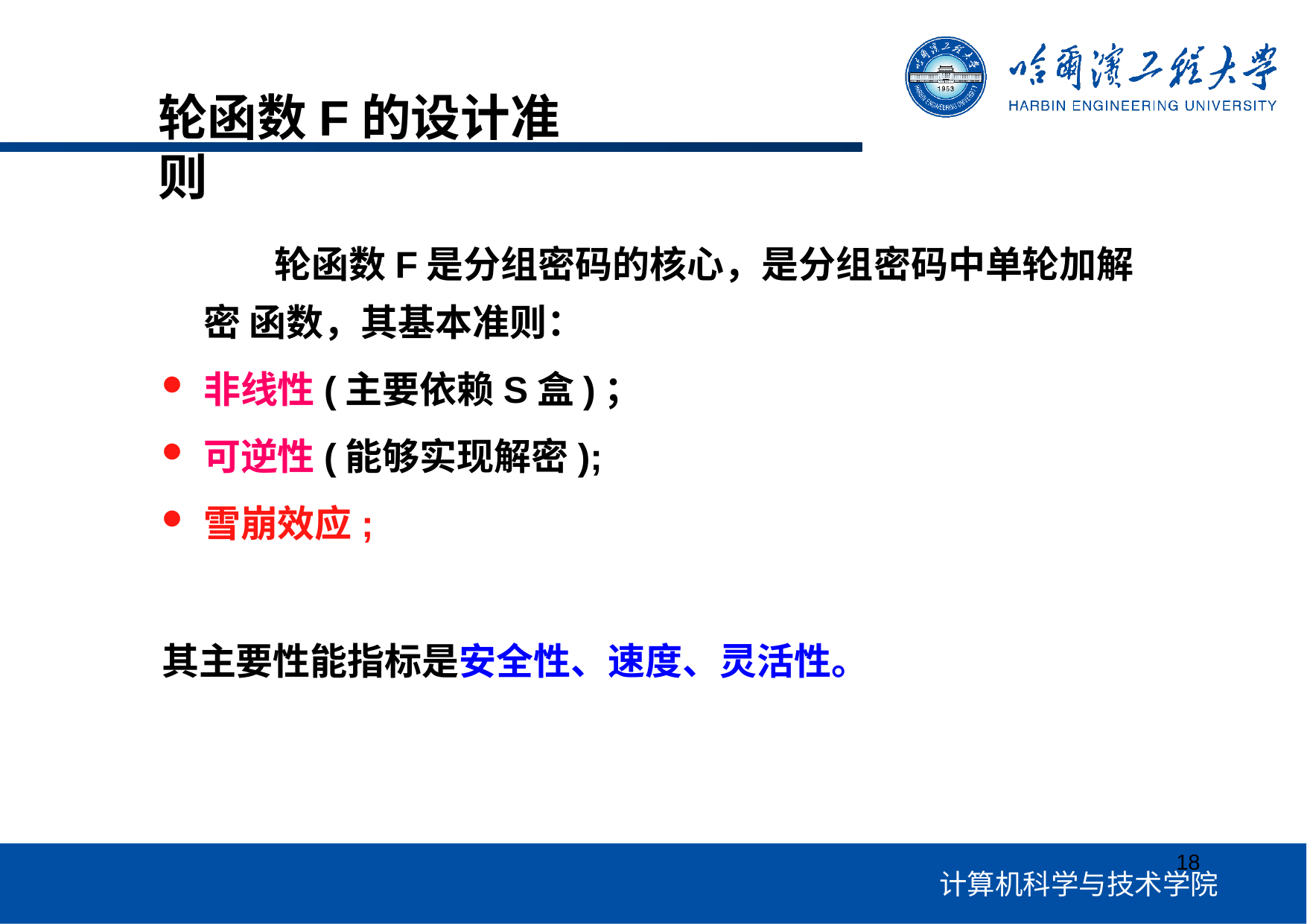

# 轮函数F的设计准则
轮函数F是分组密码的核心，是分组密码中单轮加解密 函数，其基本准则：
非线性(主要依赖S盒)；
可逆性(能够实现解密);
雪崩效应;

其主要性能指标是安全性、速度、灵活性。
18